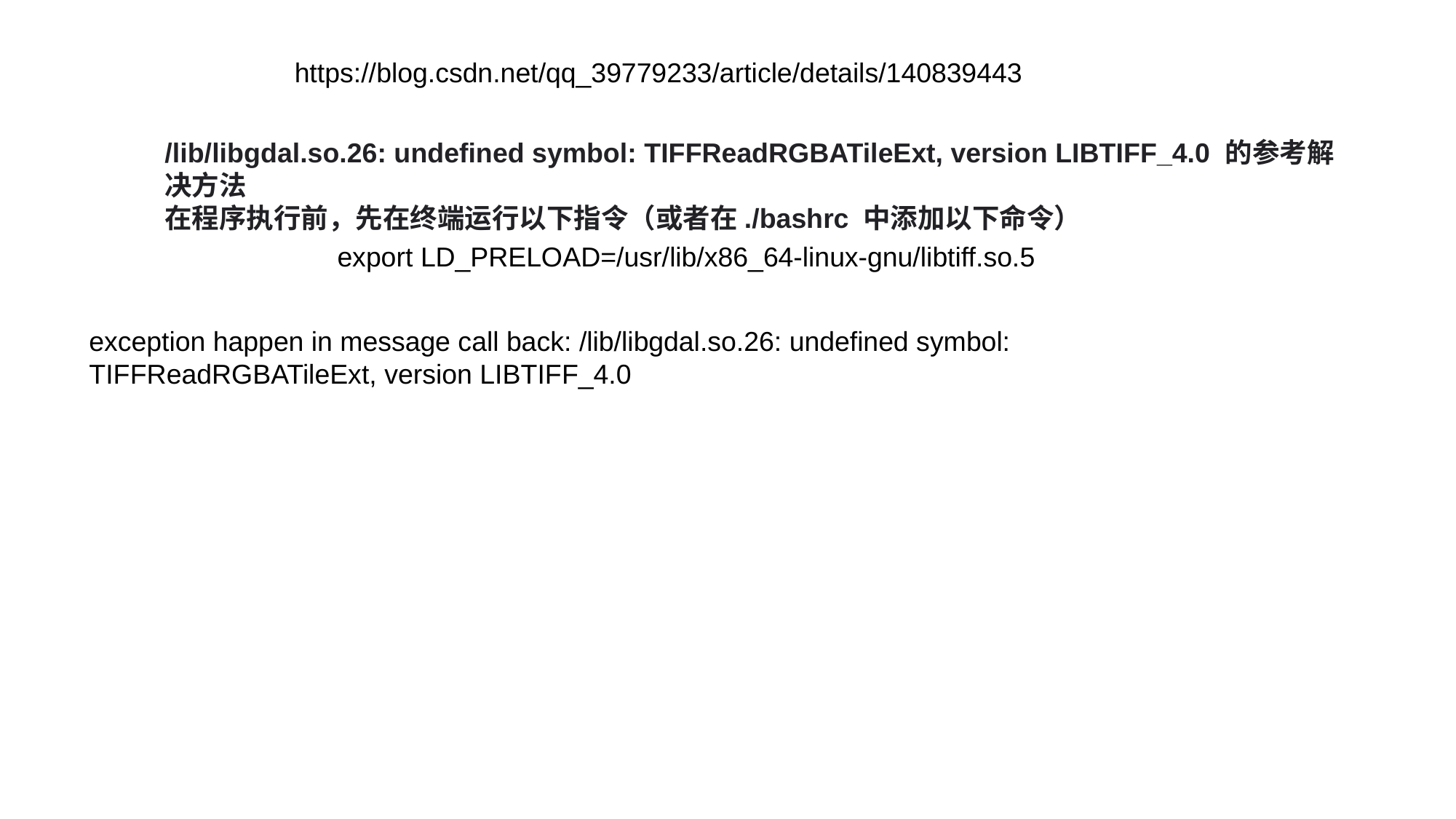

https://blog.csdn.net/qq_39779233/article/details/140839443
/lib/libgdal.so.26: undefined symbol: TIFFReadRGBATileExt, version LIBTIFF_4.0 的参考解决方法
在程序执行前，先在终端运行以下指令（或者在./bashrc 中添加以下命令）
export LD_PRELOAD=/usr/lib/x86_64-linux-gnu/libtiff.so.5
exception happen in message call back: /lib/libgdal.so.26: undefined symbol: TIFFReadRGBATileExt, version LIBTIFF_4.0